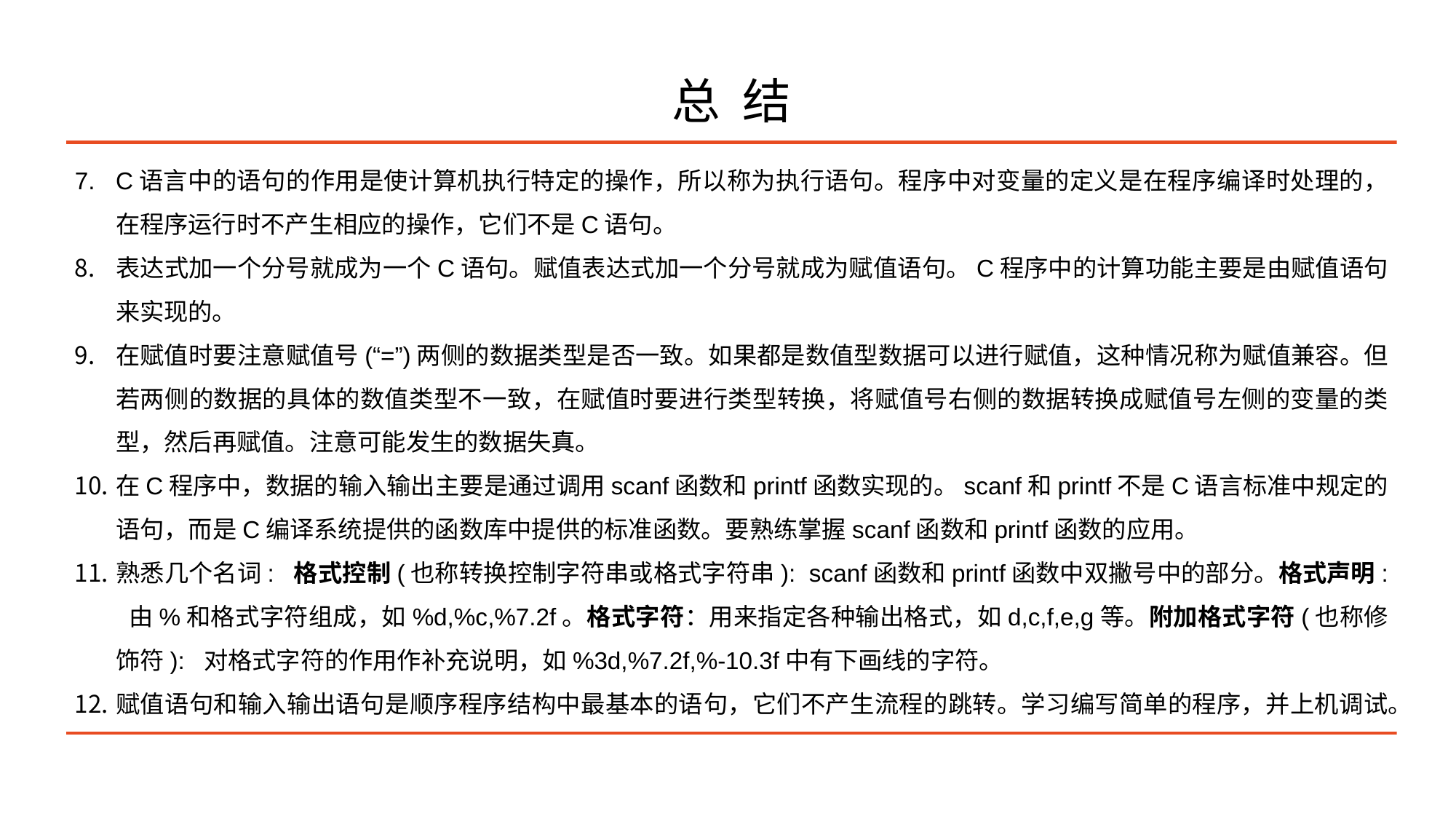

# 总  结
C语言中的语句的作用是使计算机执行特定的操作，所以称为执行语句。程序中对变量的定义是在程序编译时处理的，在程序运行时不产生相应的操作，它们不是C语句。
表达式加一个分号就成为一个C语句。赋值表达式加一个分号就成为赋值语句。C程序中的计算功能主要是由赋值语句来实现的。
在赋值时要注意赋值号(“=”)两侧的数据类型是否一致。如果都是数值型数据可以进行赋值，这种情况称为赋值兼容。但若两侧的数据的具体的数值类型不一致，在赋值时要进行类型转换，将赋值号右侧的数据转换成赋值号左侧的变量的类型，然后再赋值。注意可能发生的数据失真。
在C程序中，数据的输入输出主要是通过调用scanf函数和printf函数实现的。scanf和printf不是C语言标准中规定的语句，而是C编译系统提供的函数库中提供的标准函数。要熟练掌握scanf函数和printf函数的应用。
熟悉几个名词:  格式控制(也称转换控制字符串或格式字符串):  scanf函数和printf函数中双撇号中的部分。格式声明:  由%和格式字符组成，如%d,%c,%7.2f。格式字符：用来指定各种输出格式，如d,c,f,e,g等。附加格式字符(也称修饰符):  对格式字符的作用作补充说明，如%3d,%7.2f,%-10.3f中有下画线的字符。
赋值语句和输入输出语句是顺序程序结构中最基本的语句，它们不产生流程的跳转。学习编写简单的程序，并上机调试。